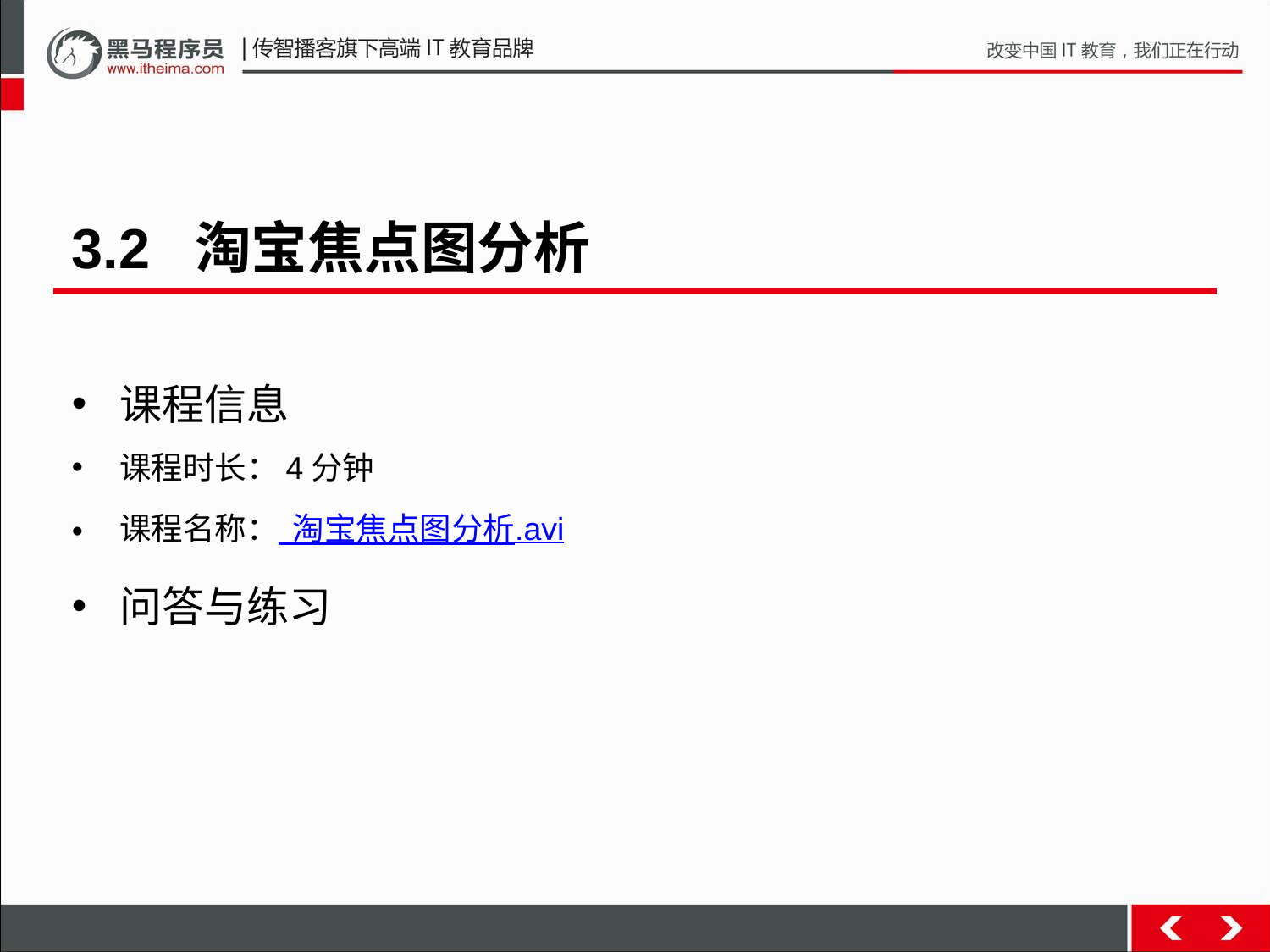

3.2  淘宝焦点图分析
课程信息
课程时长：4分钟
课程名称：  淘宝焦点图分析.avi
问答与练习